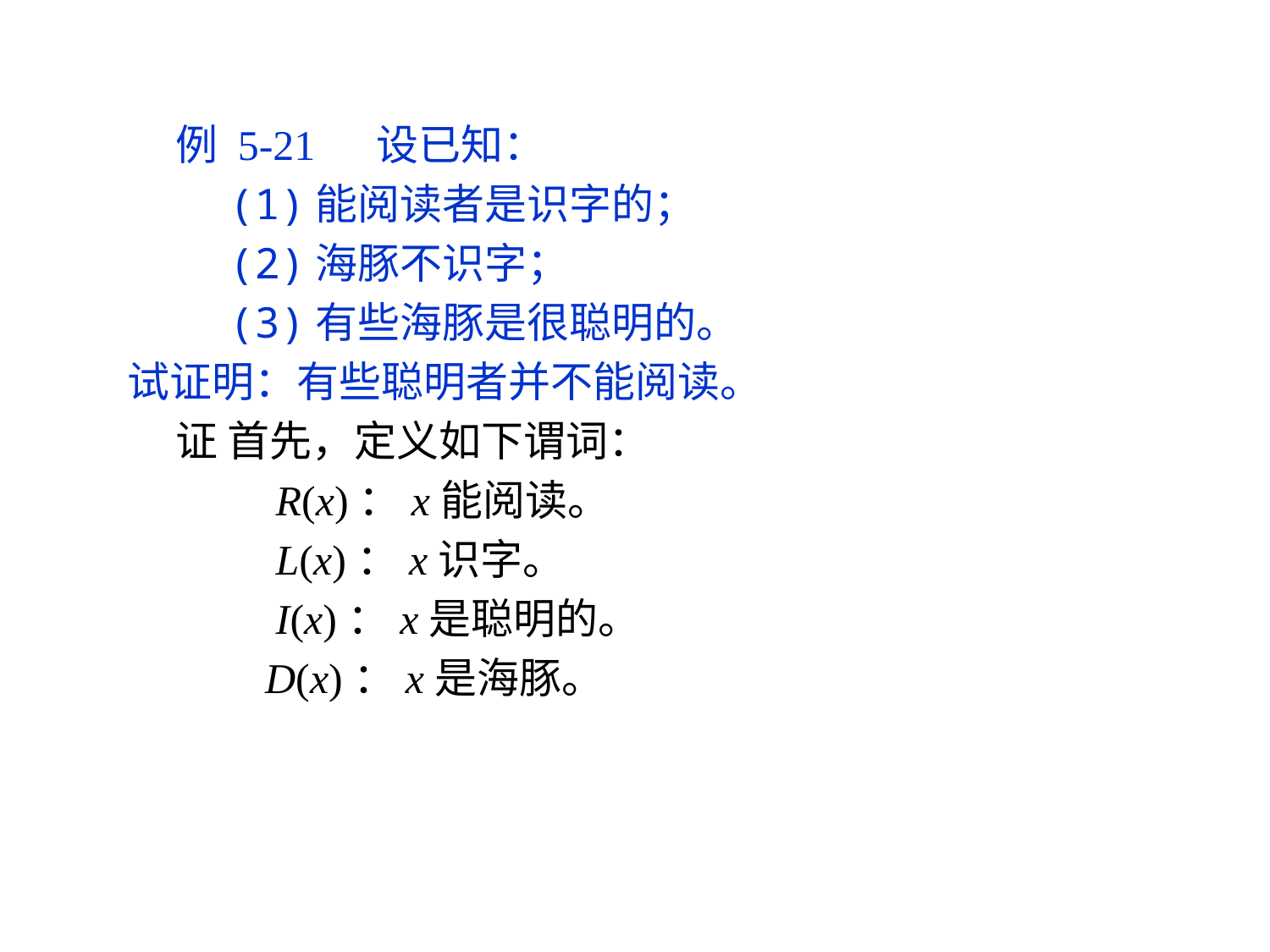

例 5-21  设已知：
    (1)能阅读者是识字的；
    (2)海豚不识字；
    (3)有些海豚是很聪明的。
试证明：有些聪明者并不能阅读。
    证 首先，定义如下谓词：
              R(x)：x能阅读。
              L(x)：x识字。
              I(x)：x是聪明的。
             D(x)：x是海豚。